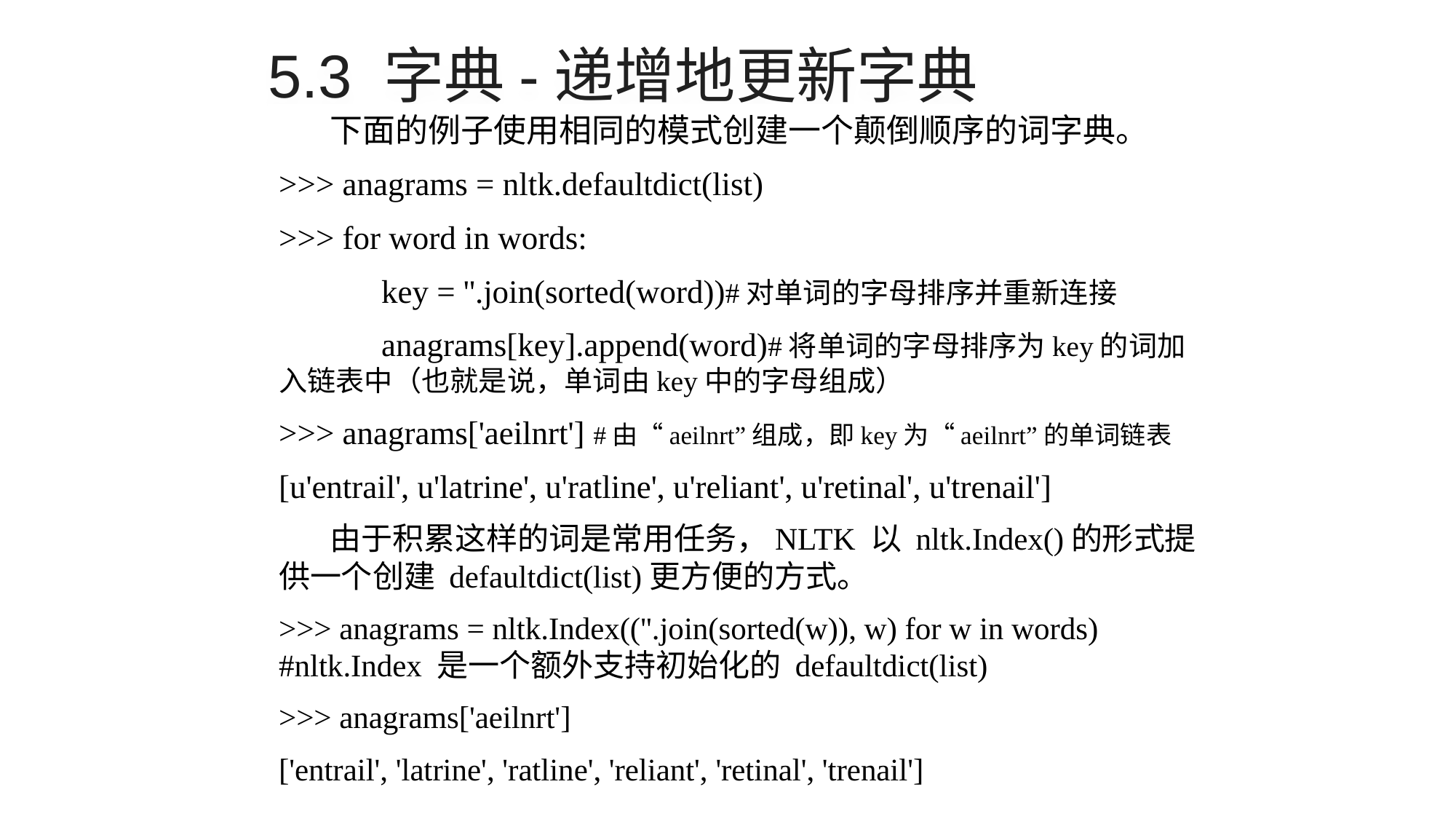

# 5.3 字典-递增地更新字典
下面的例子使用相同的模式创建一个颠倒顺序的词字典。
>>> anagrams = nltk.defaultdict(list)
>>> for word in words:
	key = ''.join(sorted(word))#对单词的字母排序并重新连接
	anagrams[key].append(word)#将单词的字母排序为key的词加入链表中（也就是说，单词由key中的字母组成）
>>> anagrams['aeilnrt'] #由“aeilnrt”组成，即key为“aeilnrt”的单词链表
[u'entrail', u'latrine', u'ratline', u'reliant', u'retinal', u'trenail']
由于积累这样的词是常用任务，NLTK 以 nltk.Index()的形式提供一个创建 defaultdict(list)更方便的方式。
>>> anagrams = nltk.Index((''.join(sorted(w)), w) for w in words) #nltk.Index 是一个额外支持初始化的 defaultdict(list)
>>> anagrams['aeilnrt']
['entrail', 'latrine', 'ratline', 'reliant', 'retinal', 'trenail']